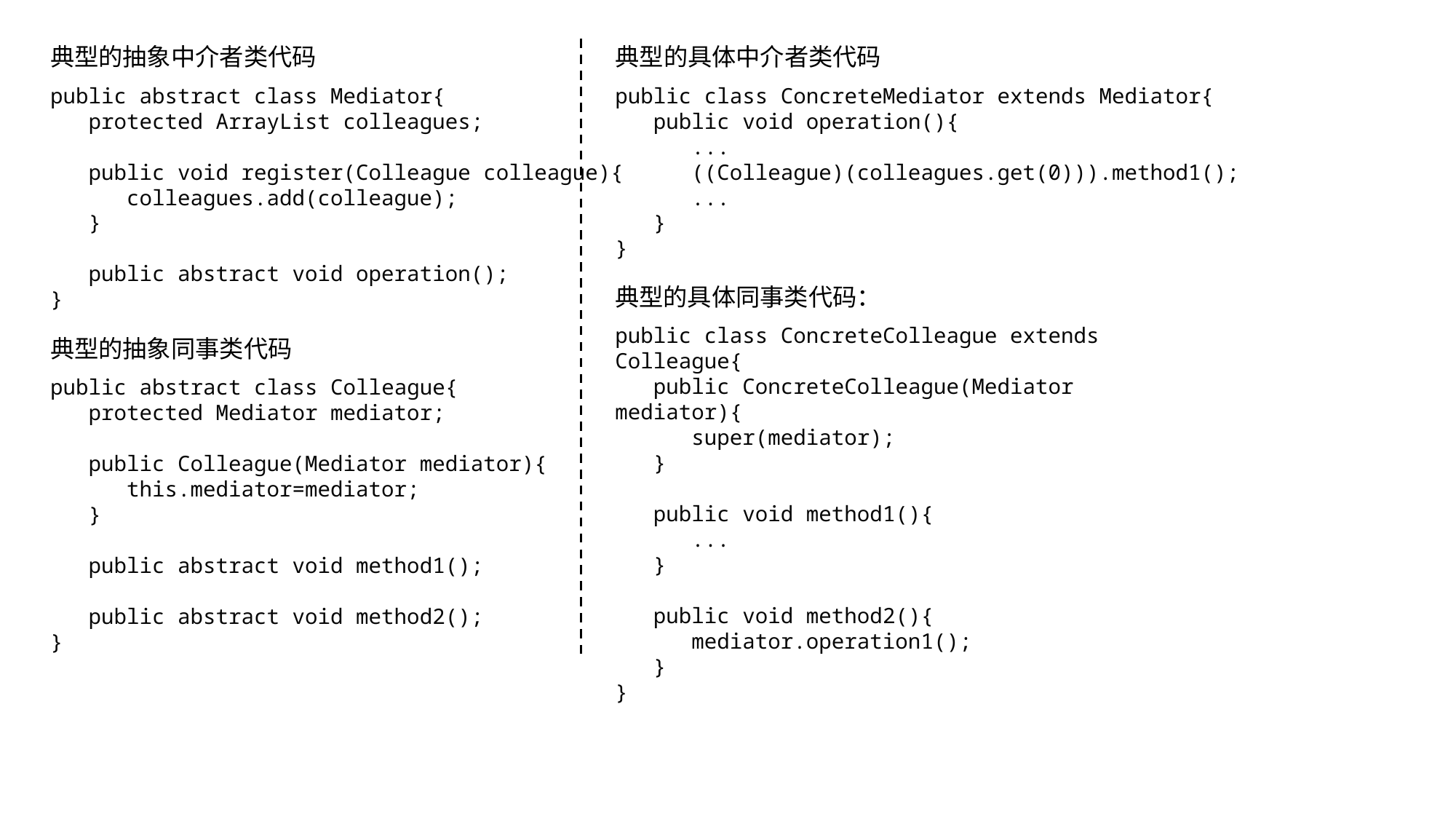

典型的抽象中介者类代码
public abstract class Mediator{
   protected ArrayList colleagues;

   public void register(Colleague colleague){
      colleagues.add(colleague);
   }

   public abstract void operation();
}
典型的具体中介者类代码
public class ConcreteMediator extends Mediator{
   public void operation(){
      ...
      ((Colleague)(colleagues.get(0))).method1();
      ...
   }
}
典型的具体同事类代码：
public class ConcreteColleague extends Colleague{
   public ConcreteColleague(Mediator mediator){
      super(mediator);
   }

   public void method1(){
      ...
   }

   public void method2(){
      mediator.operation1();
   }
}
典型的抽象同事类代码
public abstract class Colleague{
   protected Mediator mediator;

   public Colleague(Mediator mediator){
      this.mediator=mediator;
   }

   public abstract void method1();

   public abstract void method2();
}